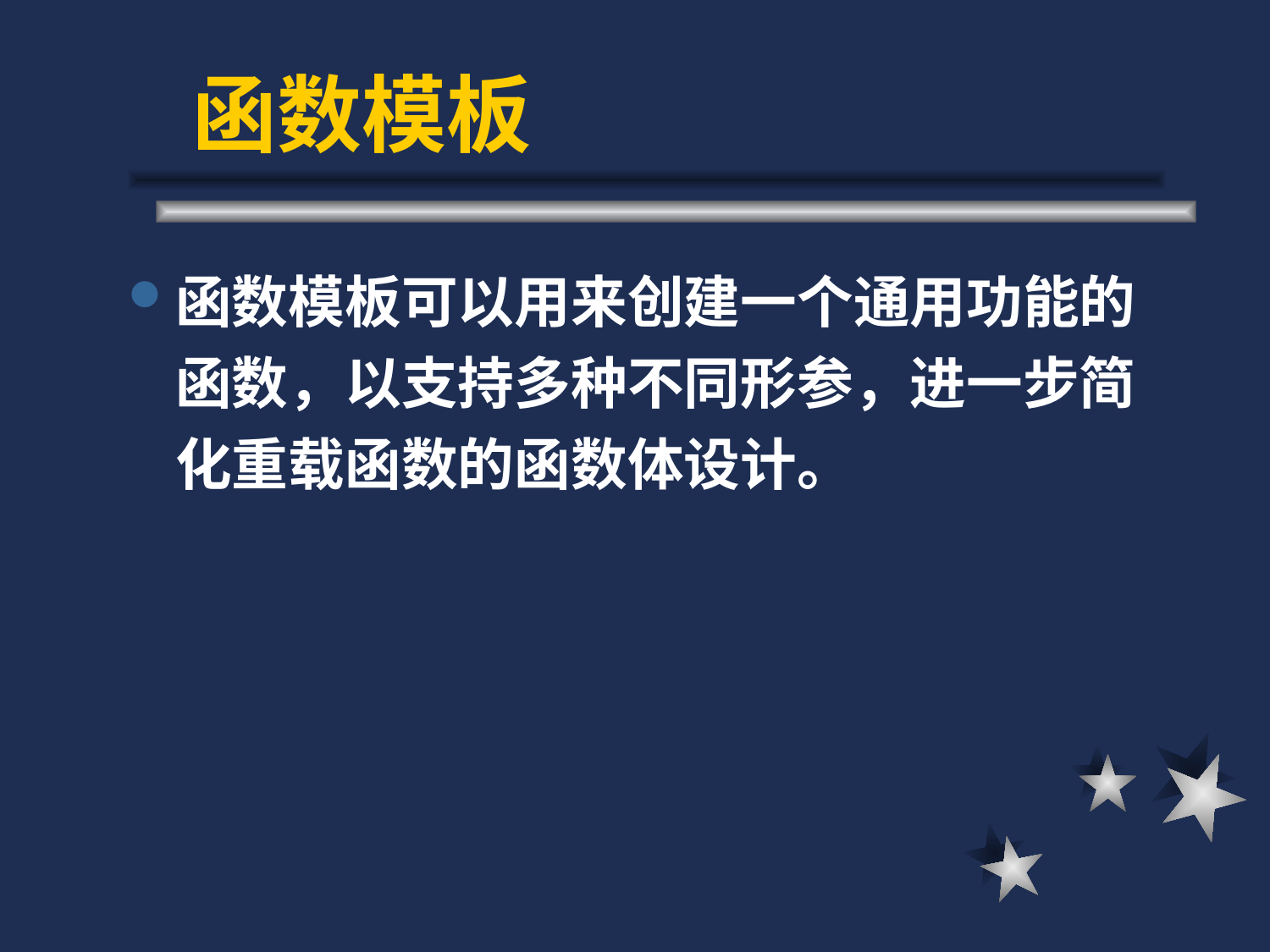

# 函数模板
函数模板可以用来创建一个通用功能的函数，以支持多种不同形参，进一步简化重载函数的函数体设计。

8